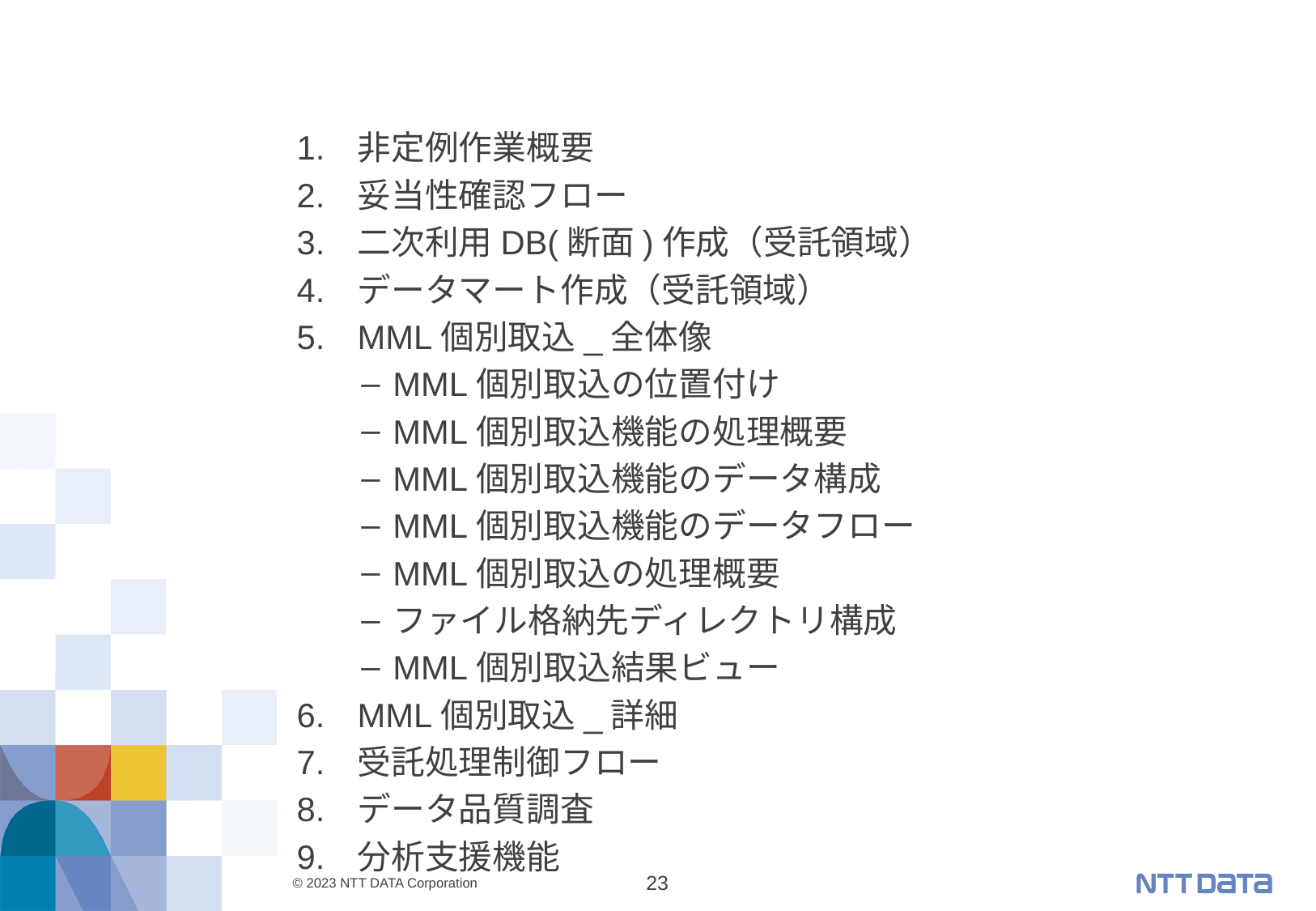

非定例作業概要
妥当性確認フロー
二次利用DB(断面)作成（受託領域）
データマート作成（受託領域）
MML個別取込_全体像
MML個別取込の位置付け
MML個別取込機能の処理概要
MML個別取込機能のデータ構成
MML個別取込機能のデータフロー
MML個別取込の処理概要
ファイル格納先ディレクトリ構成
MML個別取込結果ビュー
MML個別取込_詳細
受託処理制御フロー
データ品質調査
分析支援機能